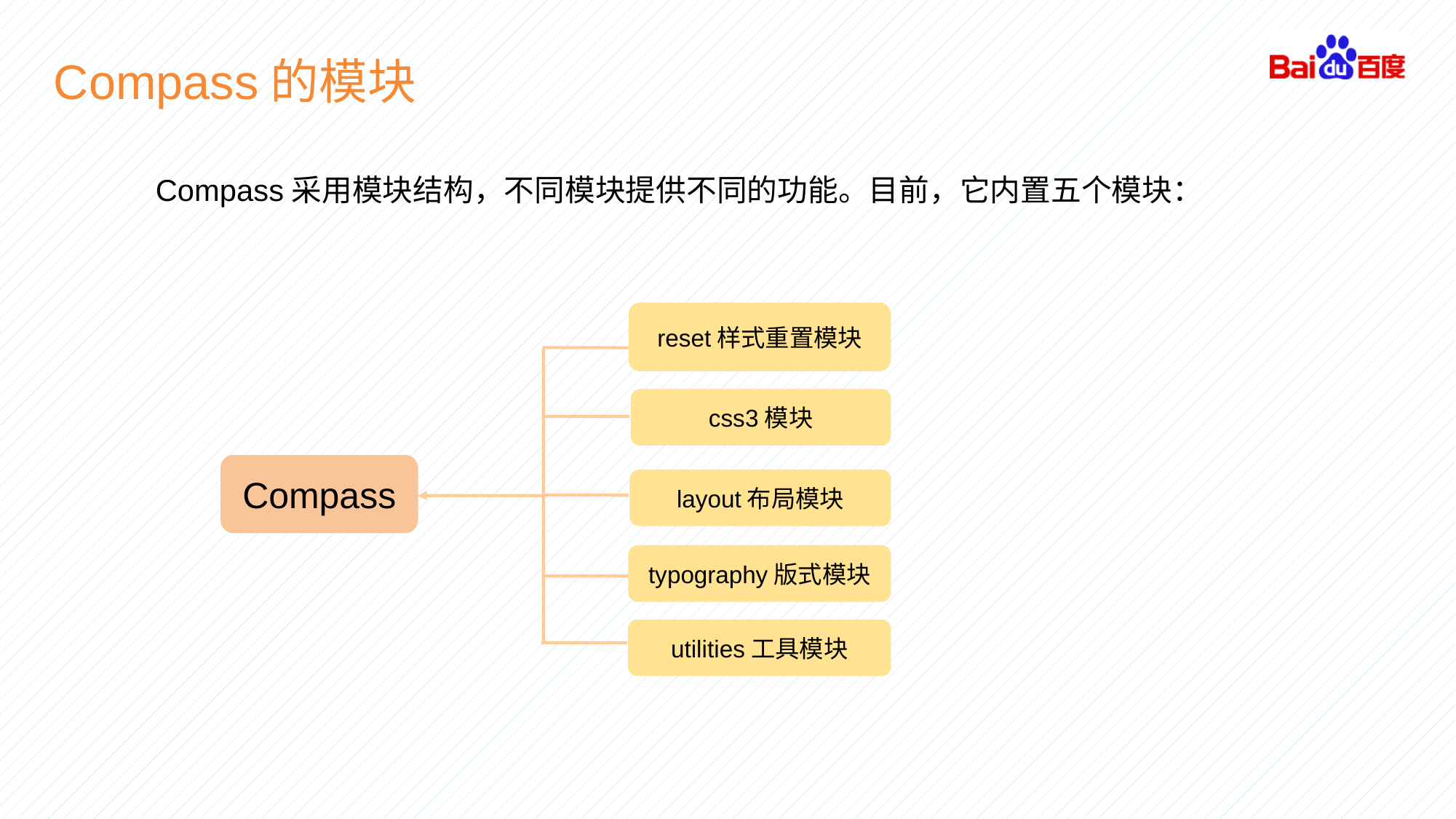

Compass的模块
　　Compass采用模块结构，不同模块提供不同的功能。目前，它内置五个模块：
reset样式重置模块

css3模块

Compass
layout布局模块

typography版式模块

utilities工具模块